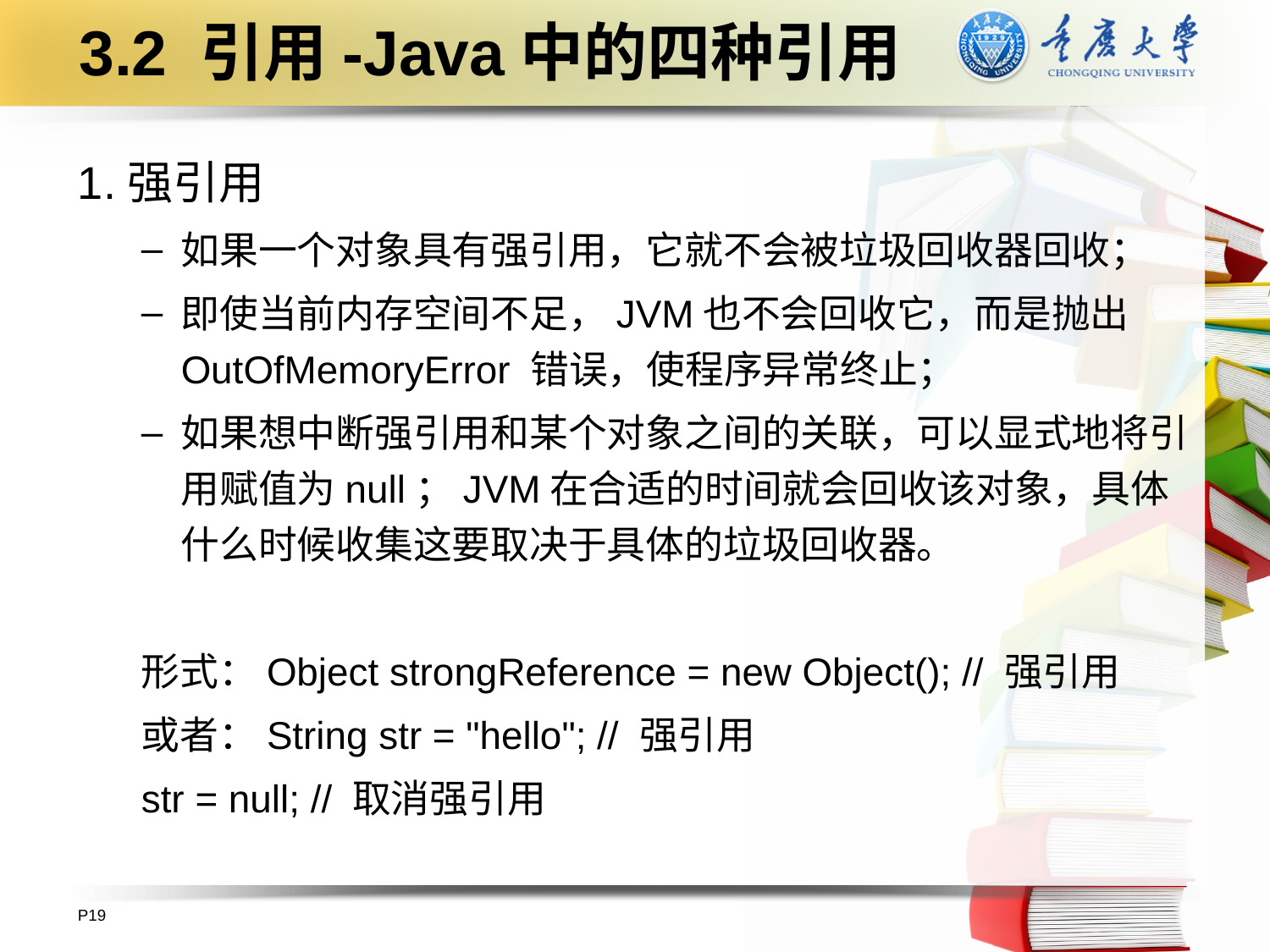

# 3.2 引用-Java中的四种引用
1.强引用
如果一个对象具有强引用，它就不会被垃圾回收器回收；
即使当前内存空间不足，JVM也不会回收它，而是抛出 OutOfMemoryError 错误，使程序异常终止；
如果想中断强引用和某个对象之间的关联，可以显式地将引用赋值为null；JVM在合适的时间就会回收该对象，具体什么时候收集这要取决于具体的垃圾回收器。

形式：Object strongReference = new Object(); // 强引用
或者：String str = "hello"; // 强引用
str = null; // 取消强引用

P19